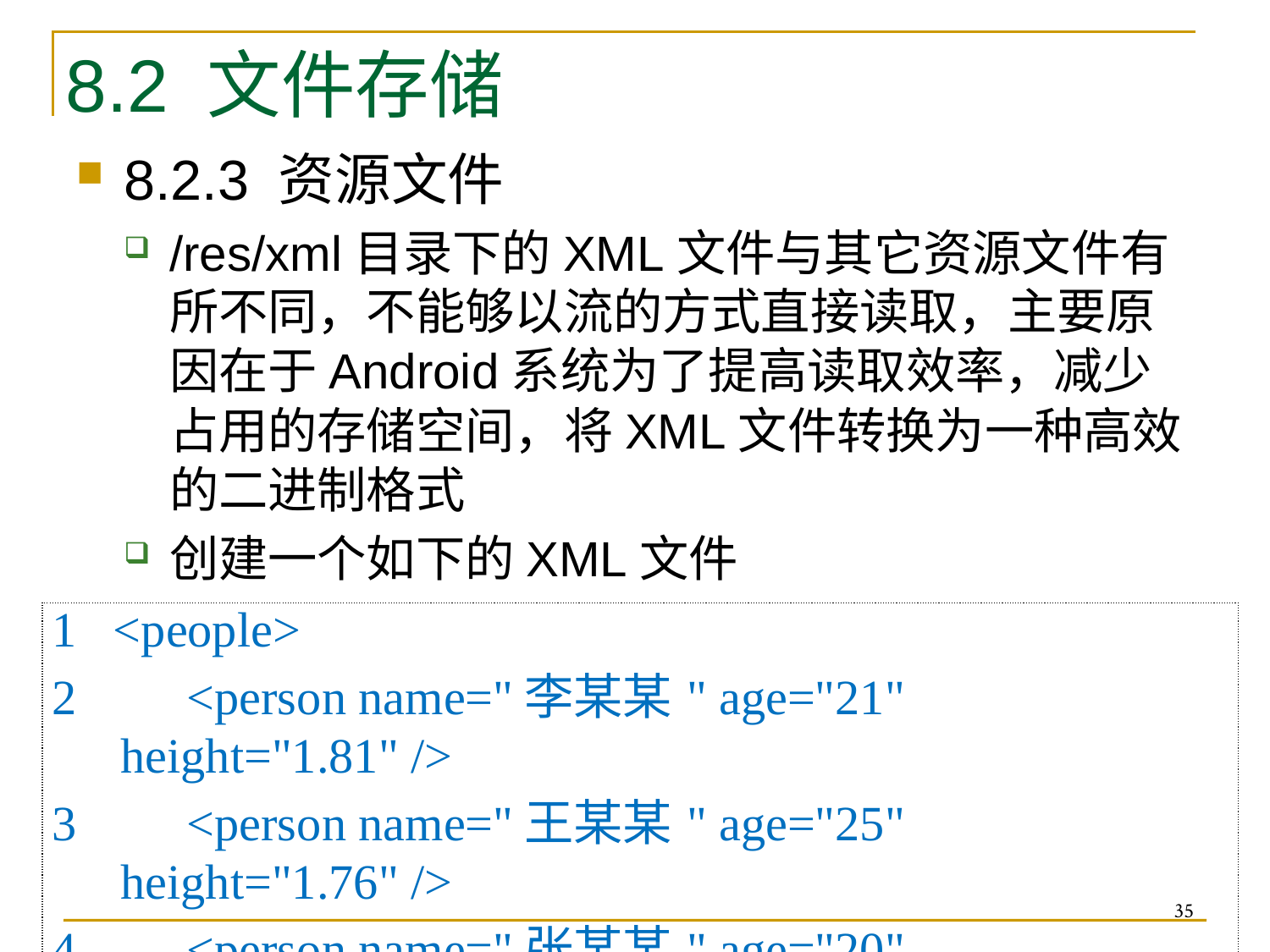

# 8.2 文件存储
8.2.3 资源文件
/res/xml目录下的XML文件与其它资源文件有所不同，不能够以流的方式直接读取，主要原因在于Android系统为了提高读取效率，减少占用的存储空间，将XML文件转换为一种高效的二进制格式
创建一个如下的XML文件
| 1 <people> 2 <person name="李某某" age="21" height="1.81" /> 3 <person name="王某某" age="25" height="1.76" /> 4 <person name="张某某" age="20" height="1.69" /> 5 </people> |
| --- |
35